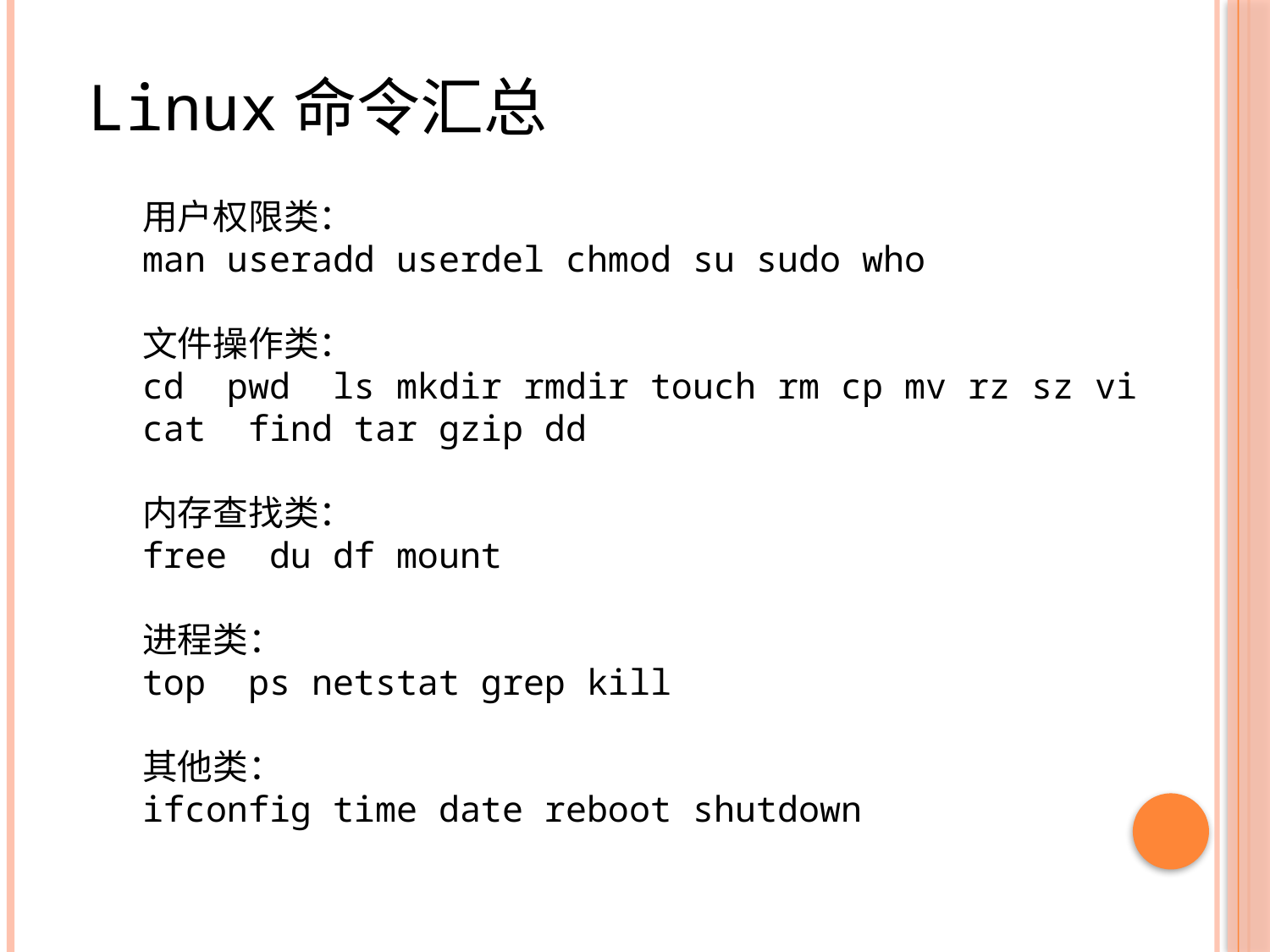

Linux命令汇总
用户权限类：
man useradd userdel chmod su sudo who

文件操作类：
cd  pwd  ls mkdir rmdir touch rm cp mv rz sz vi
cat  find tar gzip dd

内存查找类：
free  du df mount

进程类：
top  ps netstat grep kill

其他类：
ifconfig time date reboot shutdown